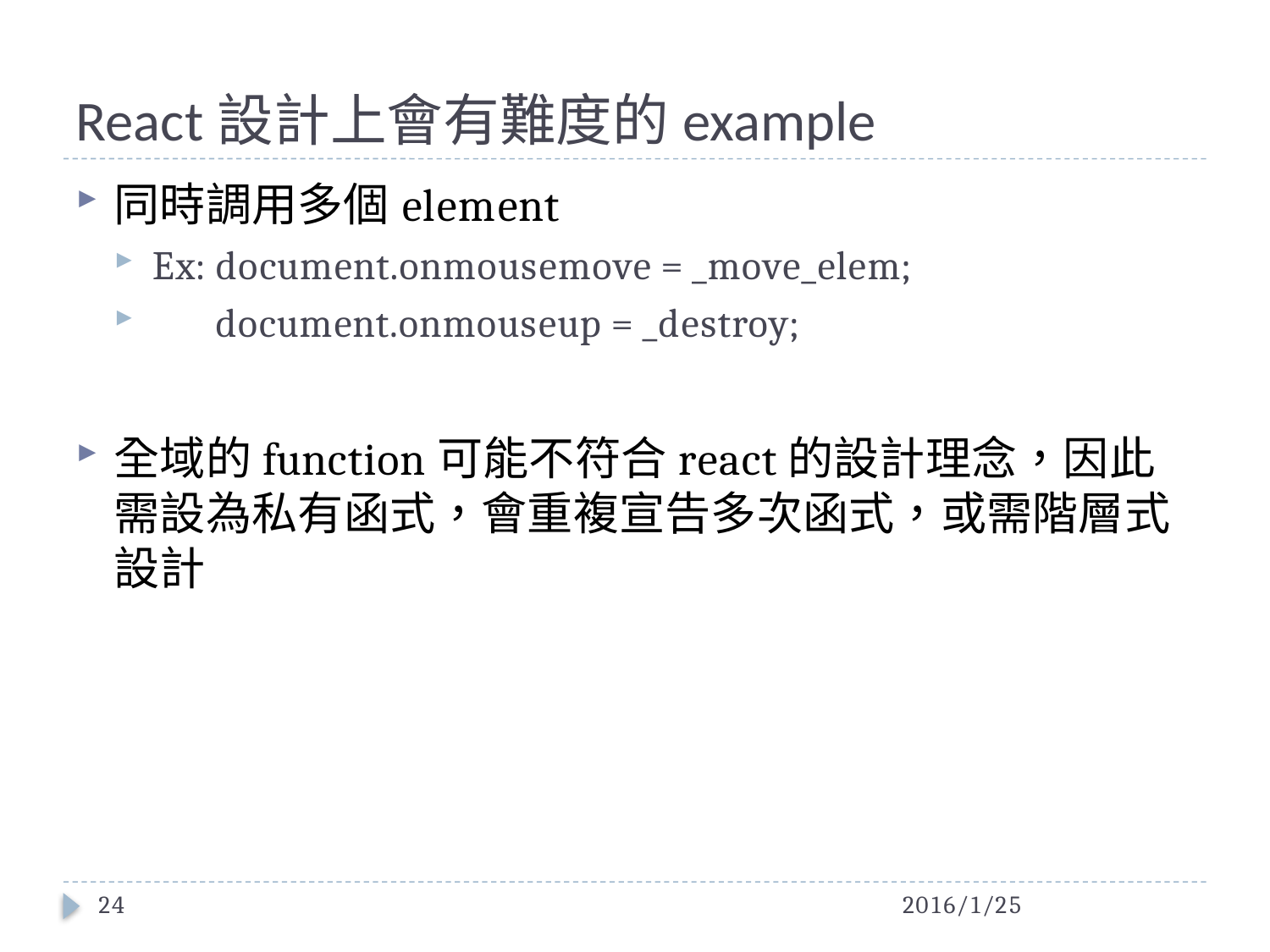

# React設計上會有難度的example
同時調用多個element
Ex: document.onmousemove = _move_elem;
       document.onmouseup = _destroy;

全域的function可能不符合react的設計理念，因此需設為私有函式，會重複宣告多次函式，或需階層式設計

24
2016/1/25